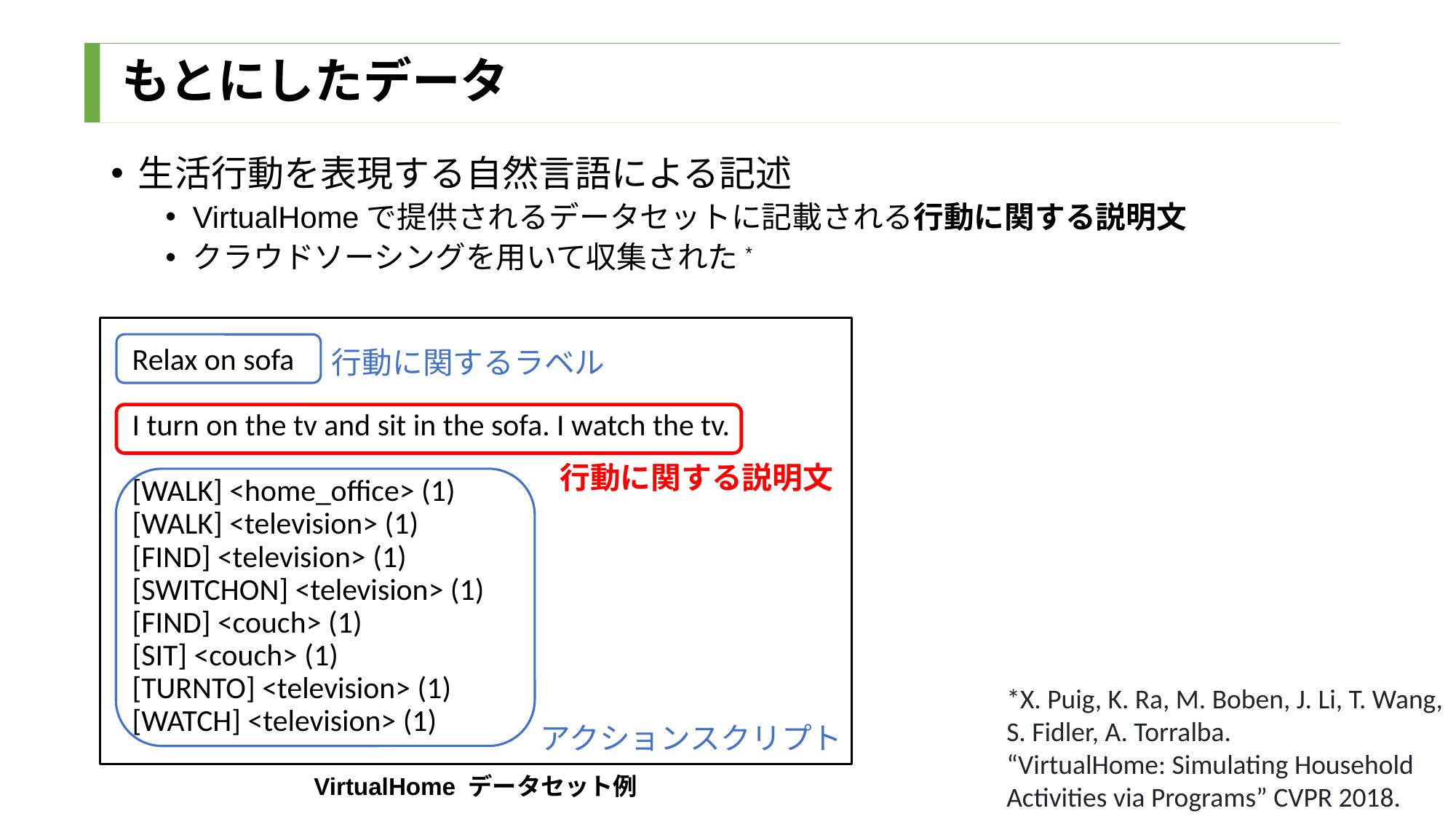

# もとにしたデータ
生活行動を表現する自然言語による記述
VirtualHomeで提供されるデータセットに記載される行動に関する説明文
クラウドソーシングを用いて収集された*
Relax on sofa

I turn on the tv and sit in the sofa. I watch the tv.

[WALK] <home_office> (1)
[WALK] <television> (1)
[FIND] <television> (1)
[SWITCHON] <television> (1)
[FIND] <couch> (1)
[SIT] <couch> (1)
[TURNTO] <television> (1)
[WATCH] <television> (1)

行動に関するラベル

行動に関する説明文

アクションスクリプト
VirtualHome データセット例
*X. Puig, K. Ra, M. Boben, J. Li, T. Wang, S. Fidler, A. Torralba.
“VirtualHome: Simulating Household Activities via Programs” CVPR 2018.